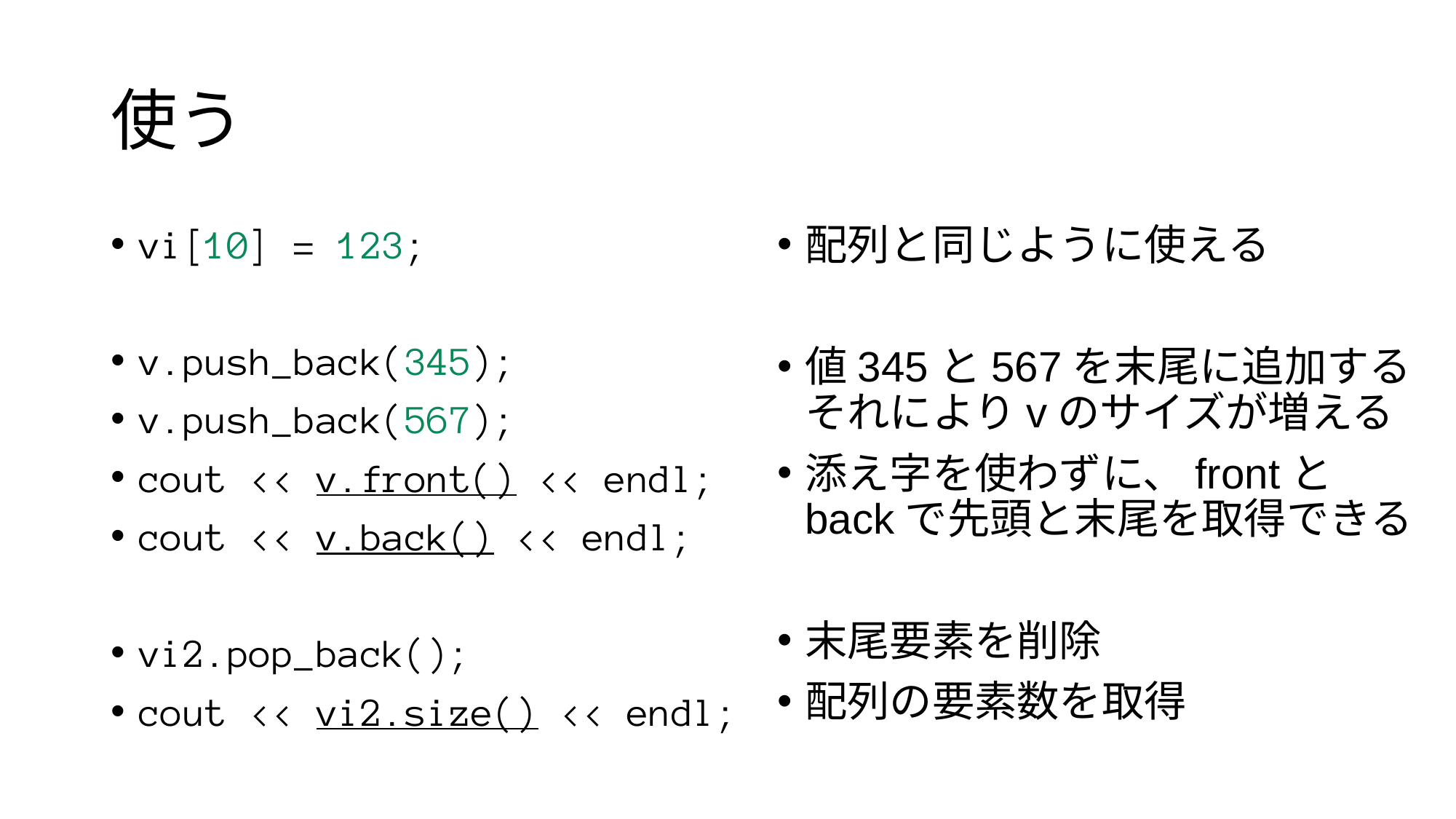

# 使う
vi[10] = 123;

v.push_back(345);
v.push_back(567);
cout << v.front() << endl;
cout << v.back() << endl;

vi2.pop_back();
cout << vi2.size() << endl;

配列と同じように使える

値345と567を末尾に追加する
それによりvのサイズが増える
添え字を使わずに、frontとbackで先頭と末尾を取得できる

末尾要素を削除
配列の要素数を取得